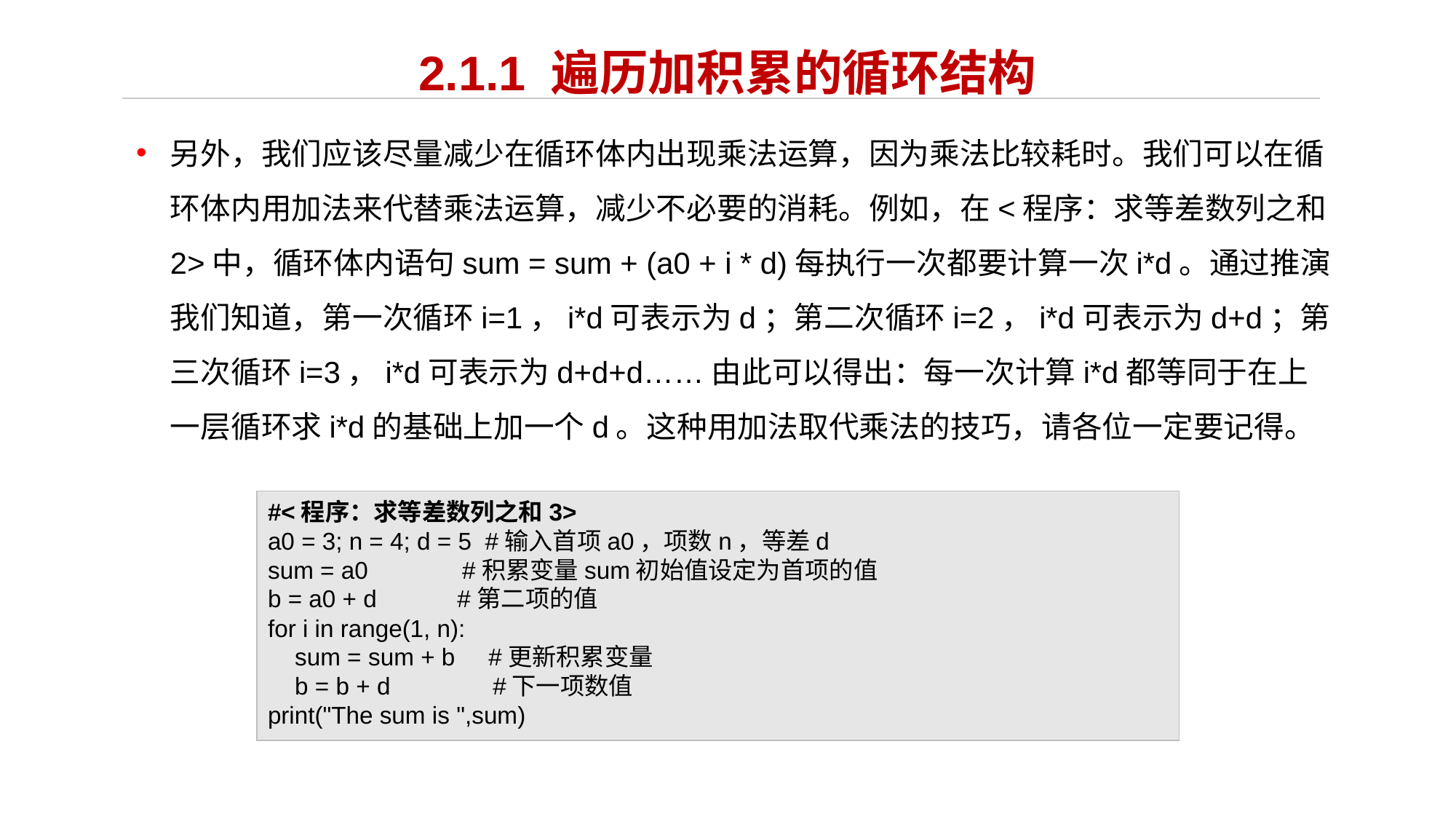

# 2.1.1 遍历加积累的循环结构
另外，我们应该尽量减少在循环体内出现乘法运算，因为乘法比较耗时。我们可以在循环体内用加法来代替乘法运算，减少不必要的消耗。例如，在<程序：求等差数列之和2>中，循环体内语句sum = sum + (a0 + i * d)每执行一次都要计算一次i*d。通过推演我们知道，第一次循环i=1，i*d可表示为d；第二次循环i=2，i*d可表示为d+d；第三次循环i=3，i*d可表示为d+d+d……由此可以得出：每一次计算i*d都等同于在上一层循环求i*d的基础上加一个d。这种用加法取代乘法的技巧，请各位一定要记得。
#<程序：求等差数列之和3>
a0 = 3; n = 4; d = 5  #输入首项a0，项数n，等差d
sum = a0              #积累变量sum初始值设定为首项的值
b = a0 + d            #第二项的值
for i in range(1, n):
    sum = sum + b     #更新积累变量
    b = b + d	 #下一项数值
print("The sum is ",sum)